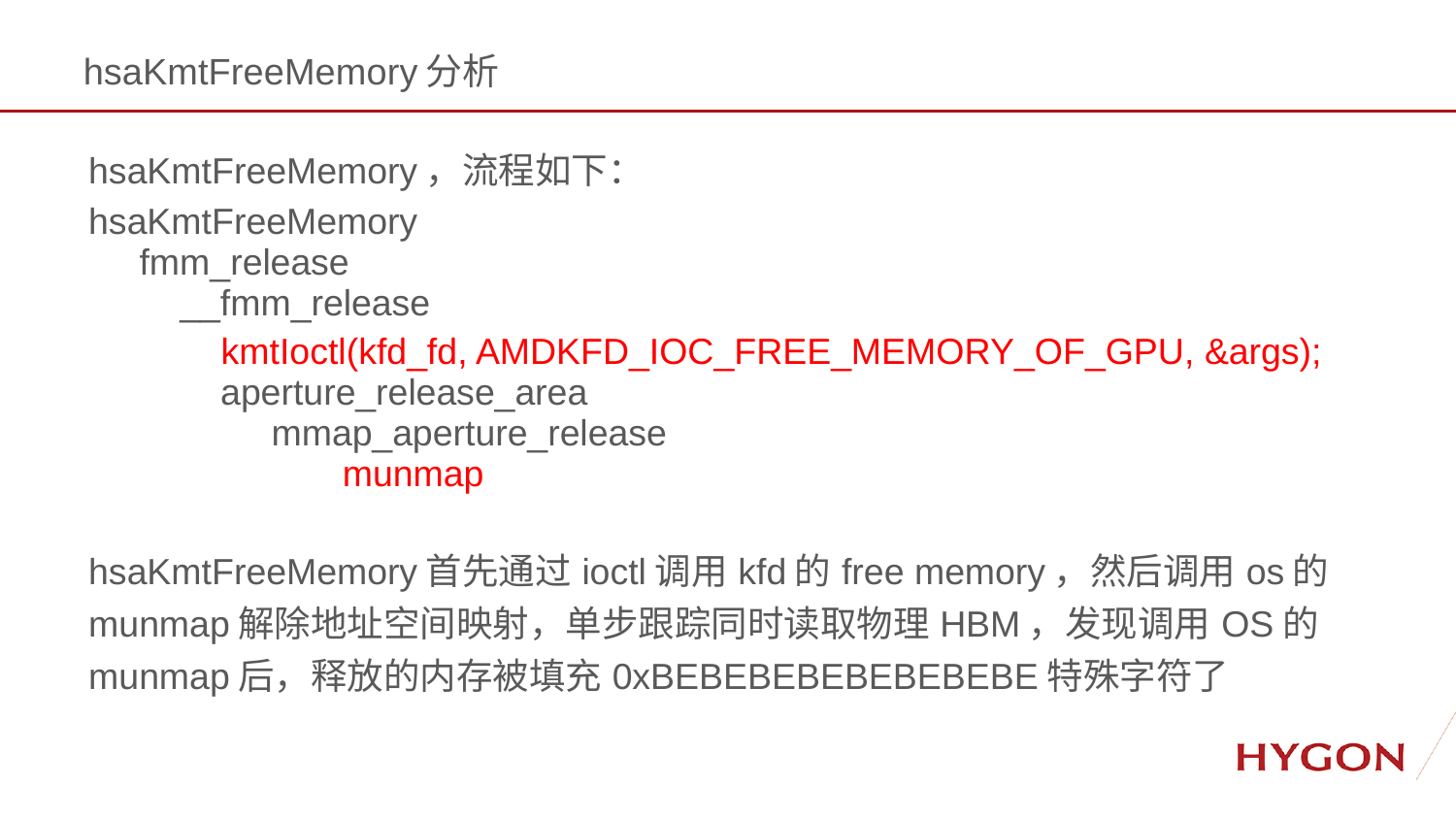

hsaKmtFreeMemory分析
hsaKmtFreeMemory，流程如下：
hsaKmtFreeMemory
     fmm_release
         __fmm_release
             kmtIoctl(kfd_fd, AMDKFD_IOC_FREE_MEMORY_OF_GPU, &args);
             aperture_release_area
                  mmap_aperture_release
                         munmap
hsaKmtFreeMemory首先通过ioctl调用kfd的free memory，然后调用os的munmap解除地址空间映射，单步跟踪同时读取物理HBM，发现调用OS的munmap后，释放的内存被填充0xBEBEBEBEBEBEBEBE特殊字符了